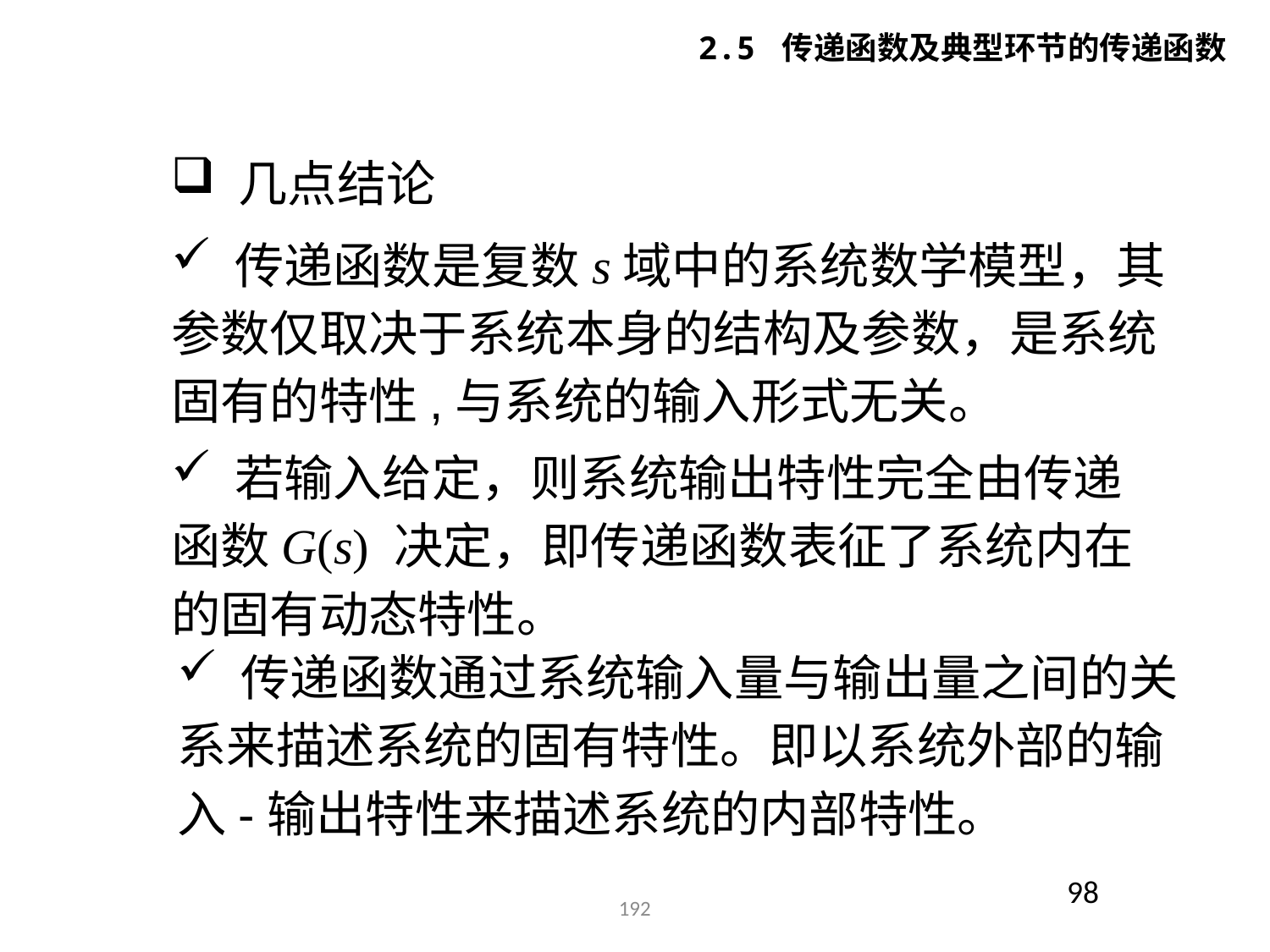

2.5 传递函数及典型环节的传递函数
 几点结论
 传递函数是复数s域中的系统数学模型，其参数仅取决于系统本身的结构及参数，是系统固有的特性,与系统的输入形式无关。
 若输入给定，则系统输出特性完全由传递函数G(s) 决定，即传递函数表征了系统内在的固有动态特性。
 传递函数通过系统输入量与输出量之间的关系来描述系统的固有特性。即以系统外部的输入-输出特性来描述系统的内部特性。
98
192